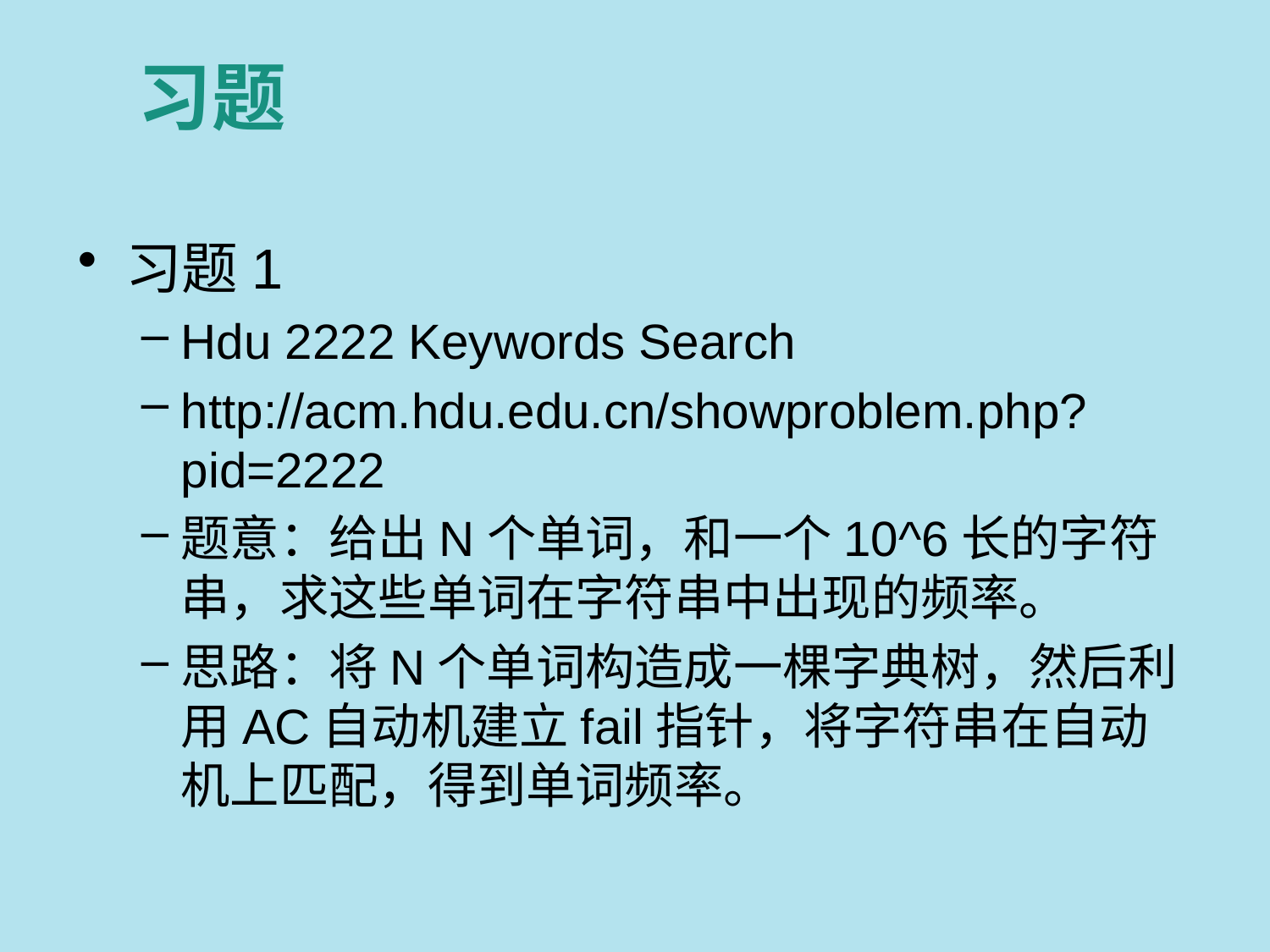

# 习题
习题1
Hdu 2222 Keywords Search
http://acm.hdu.edu.cn/showproblem.php?pid=2222
题意：给出N个单词，和一个10^6长的字符串，求这些单词在字符串中出现的频率。
思路：将N个单词构造成一棵字典树，然后利用AC自动机建立fail指针，将字符串在自动机上匹配，得到单词频率。